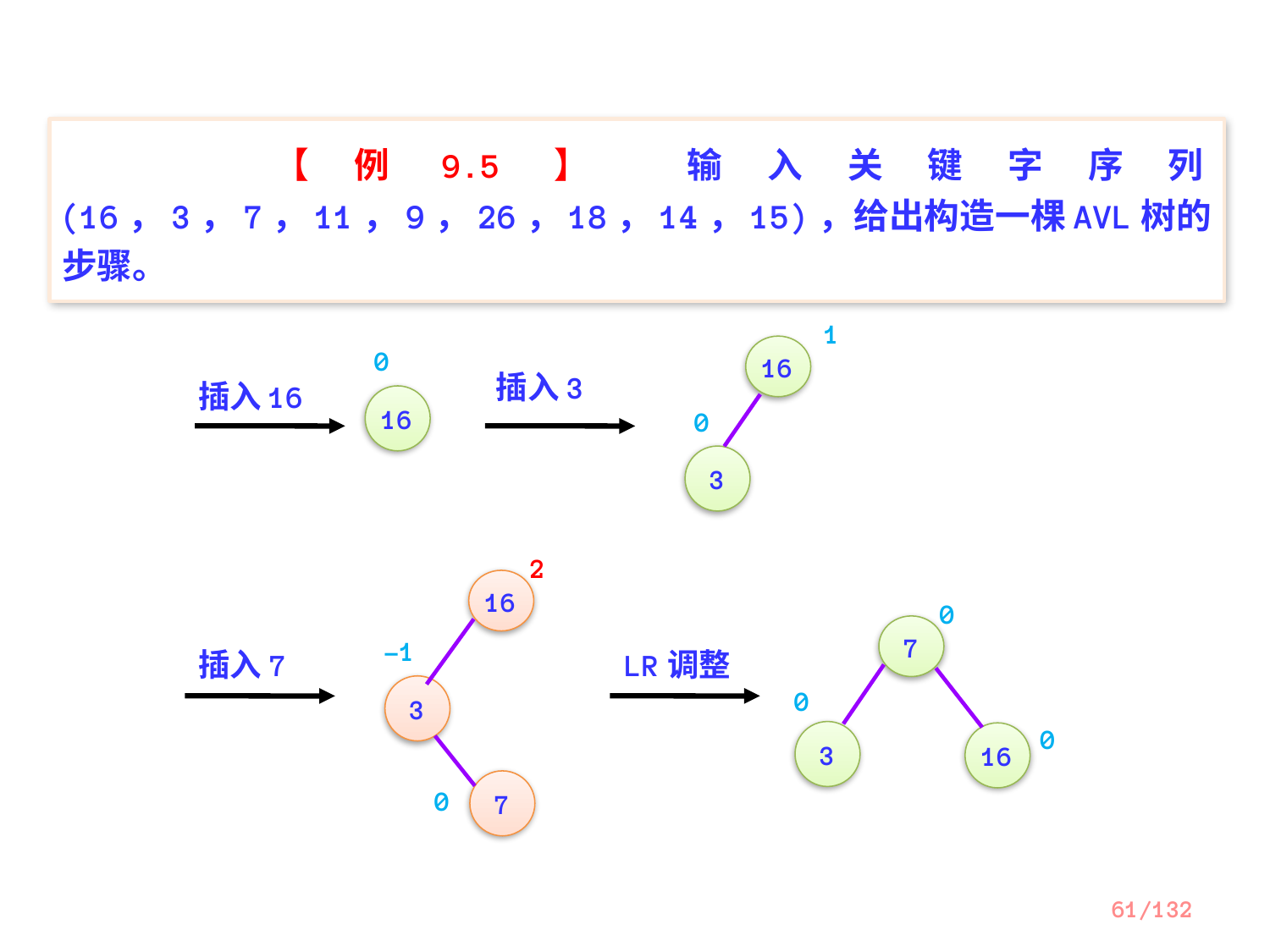

【例9.5】 输入关键字序列(16，3，7，11，9，26，18，14，15)，给出构造一棵AVL树的步骤。
1
16
插入3

0

3
0
插入16
16

2
16

-1
插入7
3

7
0
0
7
LR调整

0

3
0
16
61/132